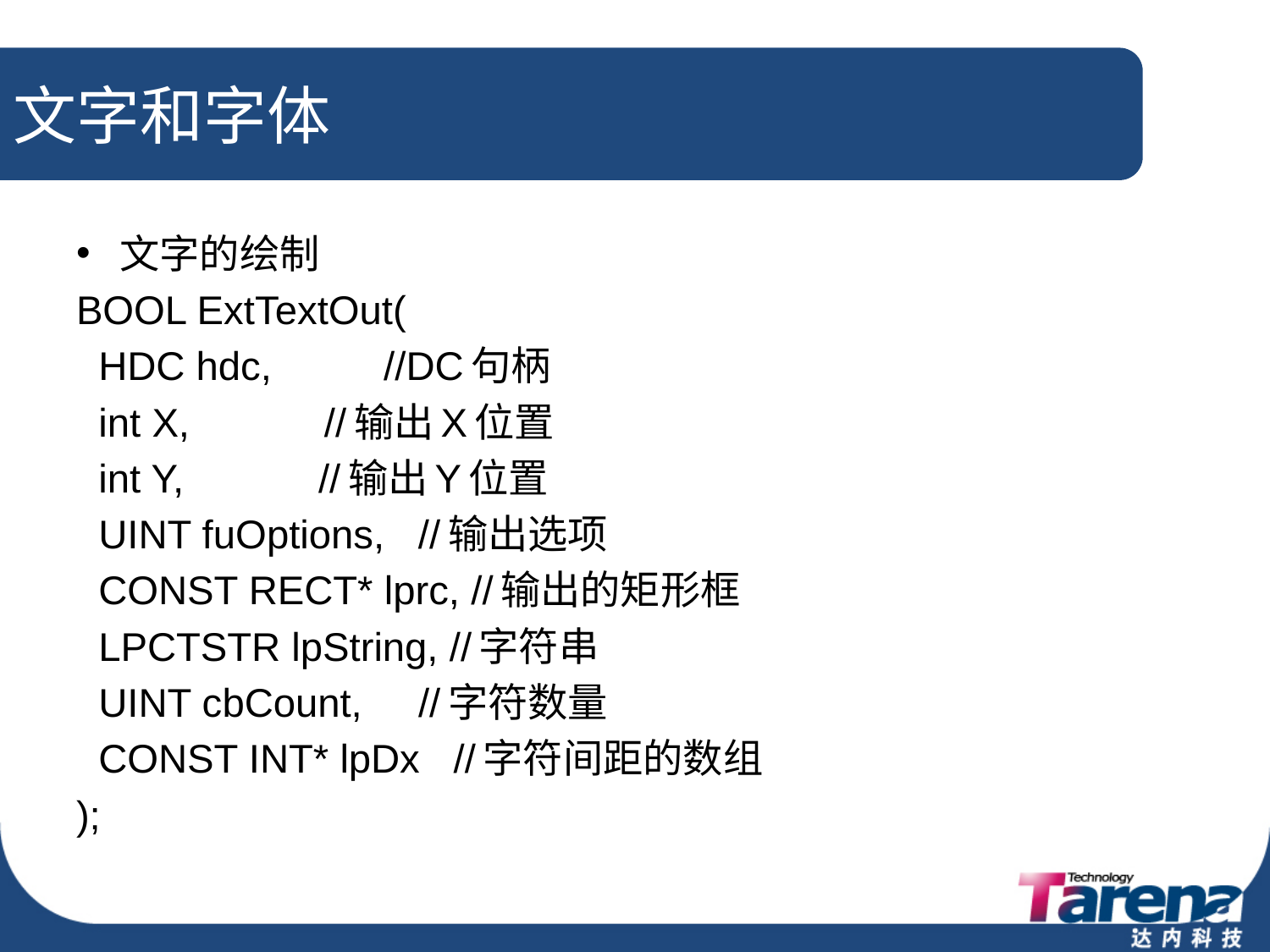

# 文字和字体
文字的绘制
BOOL ExtTextOut(
  HDC hdc,          //DC句柄
  int X,            //输出X位置
  int Y,            //输出Y位置
  UINT fuOptions,   //输出选项
  CONST RECT* lprc, //输出的矩形框
  LPCTSTR lpString, //字符串
  UINT cbCount,     //字符数量
  CONST INT* lpDx   //字符间距的数组
);